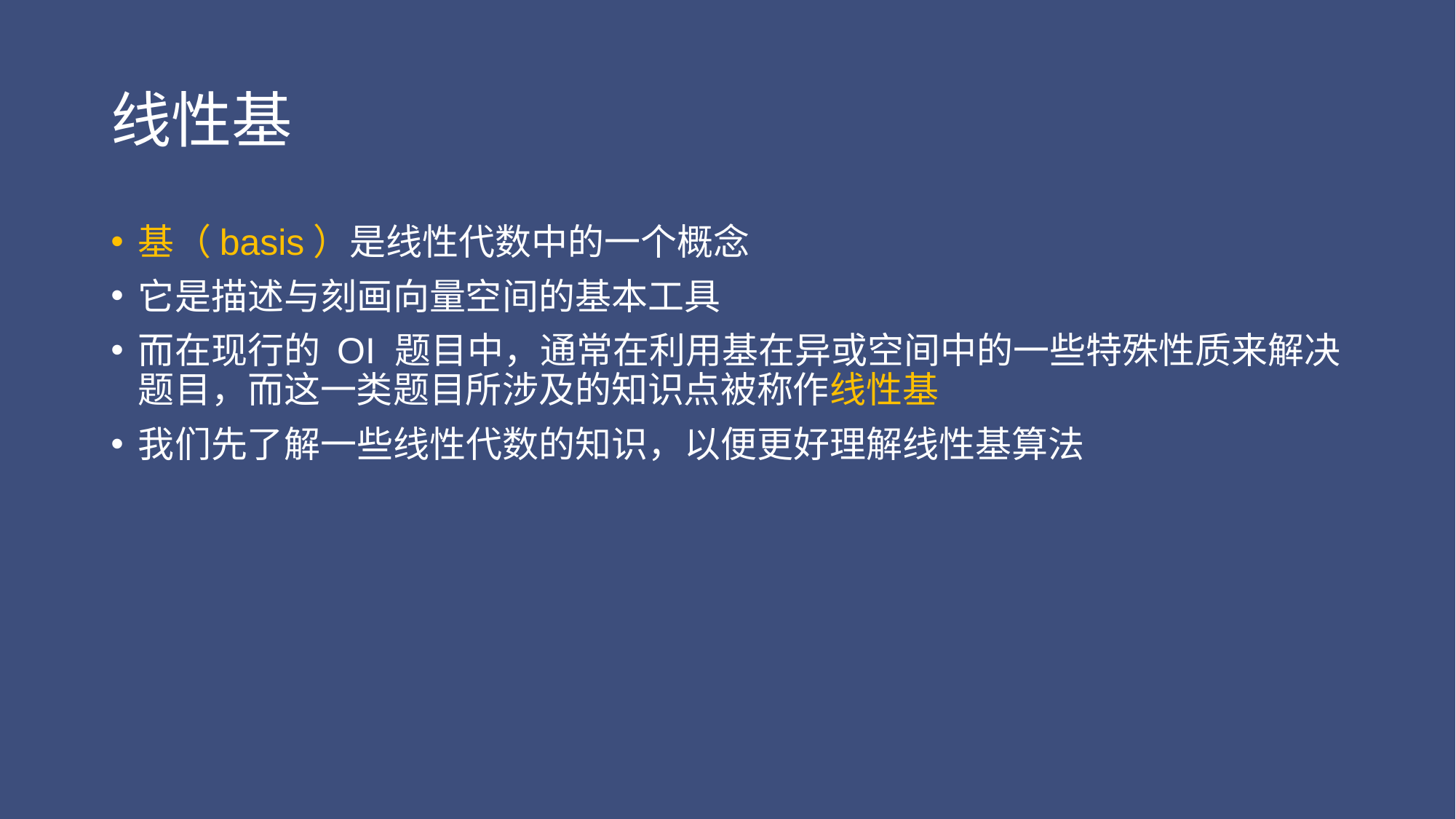

# 线性基
基（basis）是线性代数中的一个概念
它是描述与刻画向量空间的基本工具
而在现行的 OI 题目中，通常在利用基在异或空间中的一些特殊性质来解决题目，而这一类题目所涉及的知识点被称作线性基
我们先了解一些线性代数的知识，以便更好理解线性基算法